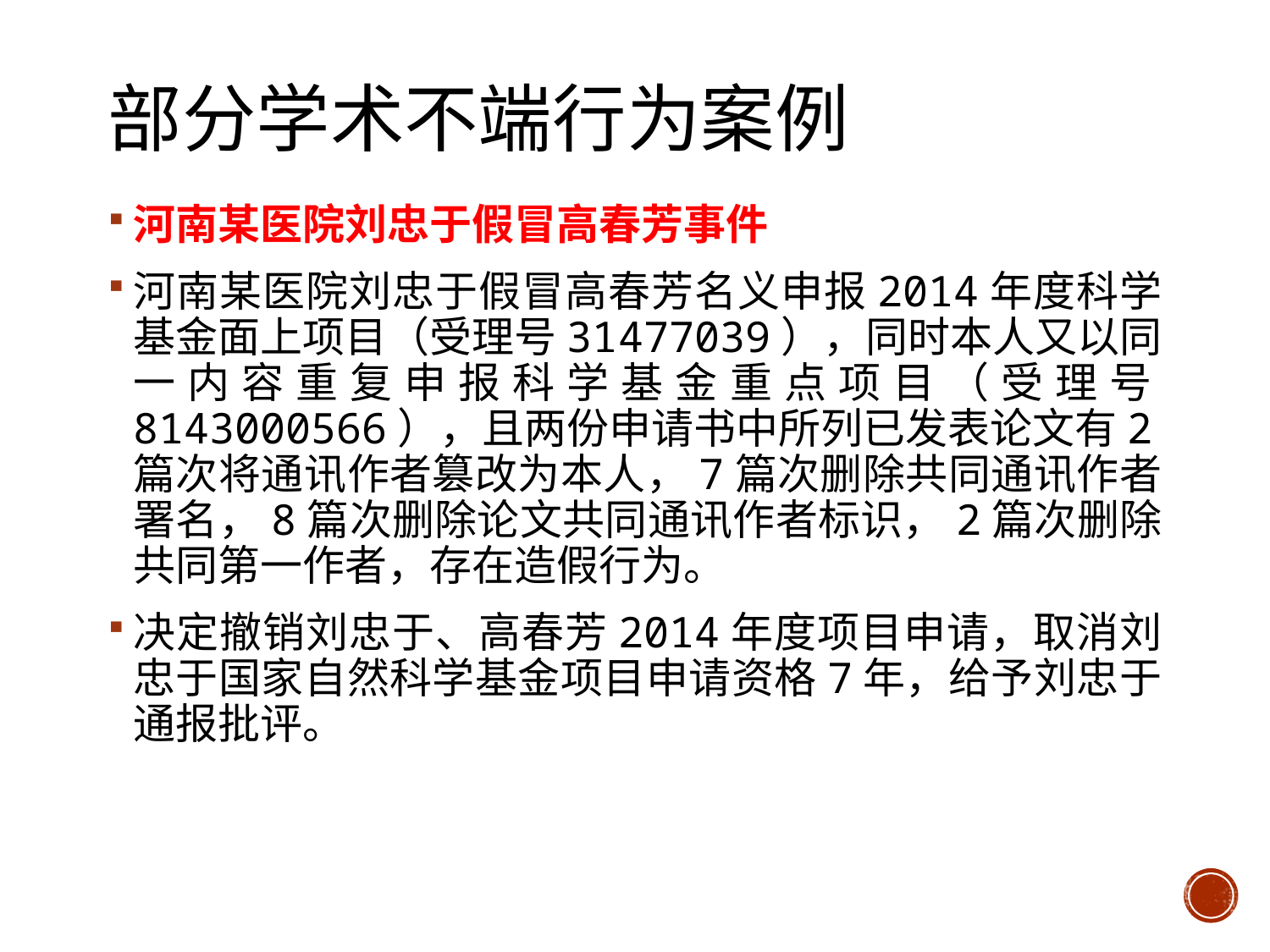

# 部分学术不端行为案例
河南某医院刘忠于假冒高春芳事件
河南某医院刘忠于假冒高春芳名义申报2014年度科学基金面上项目（受理号31477039），同时本人又以同一内容重复申报科学基金重点项目（受理号8143000566），且两份申请书中所列已发表论文有2篇次将通讯作者篡改为本人，7篇次删除共同通讯作者署名，8篇次删除论文共同通讯作者标识，2篇次删除共同第一作者，存在造假行为。
决定撤销刘忠于、高春芳2014年度项目申请，取消刘忠于国家自然科学基金项目申请资格7年，给予刘忠于通报批评。